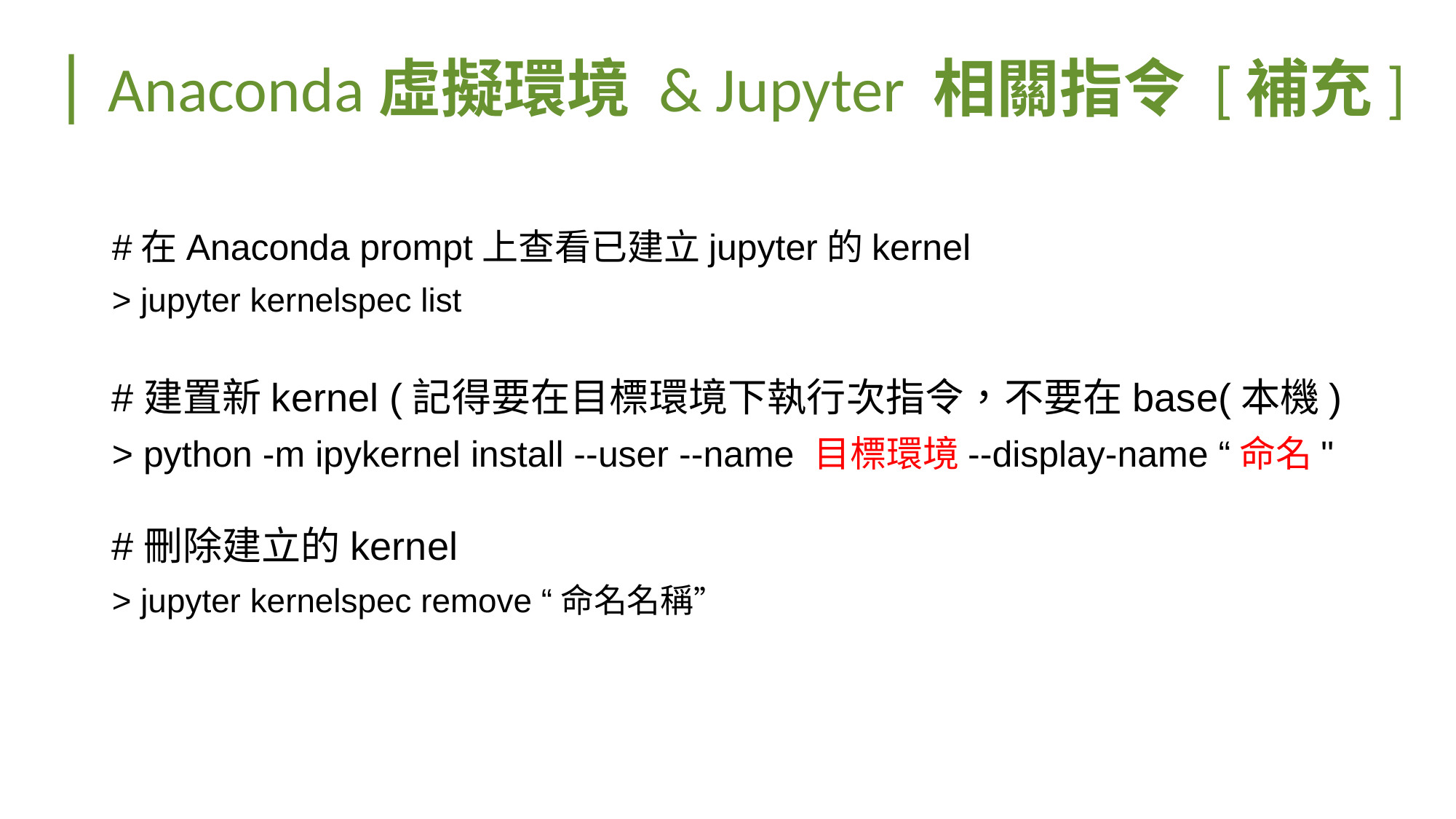

# | Anaconda虛擬環境 & Jupyter 相關指令 [補充]
#在Anaconda prompt上查看已建立jupyter的kernel
> jupyter kernelspec list
#建置新kernel (記得要在目標環境下執行次指令，不要在base(本機)
> python -m ipykernel install --user --name 目標環境--display-name “命名"
#刪除建立的kernel
> jupyter kernelspec remove “命名名稱”